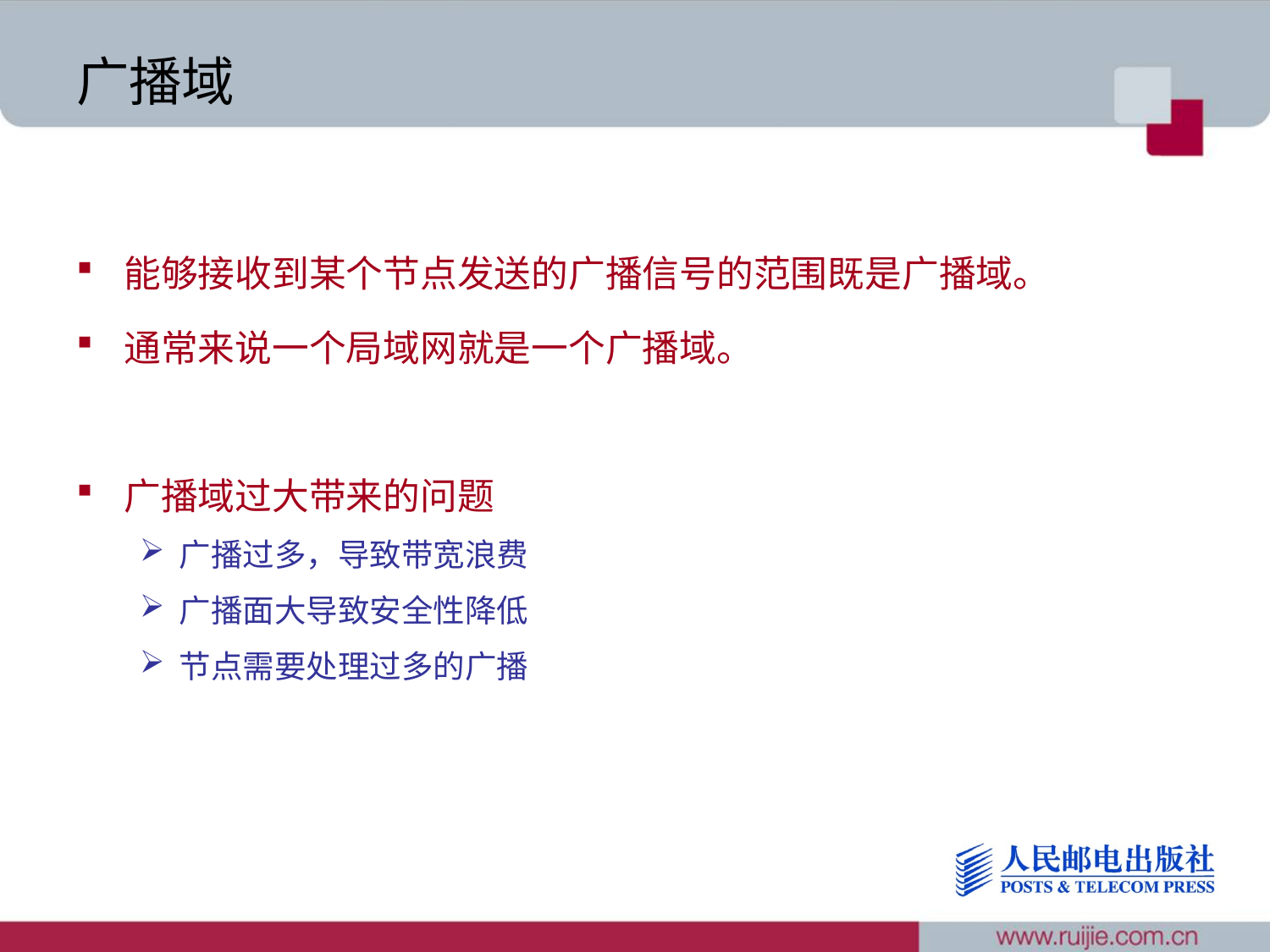

# 广播域
能够接收到某个节点发送的广播信号的范围既是广播域。
通常来说一个局域网就是一个广播域。

广播域过大带来的问题
广播过多，导致带宽浪费
广播面大导致安全性降低
节点需要处理过多的广播